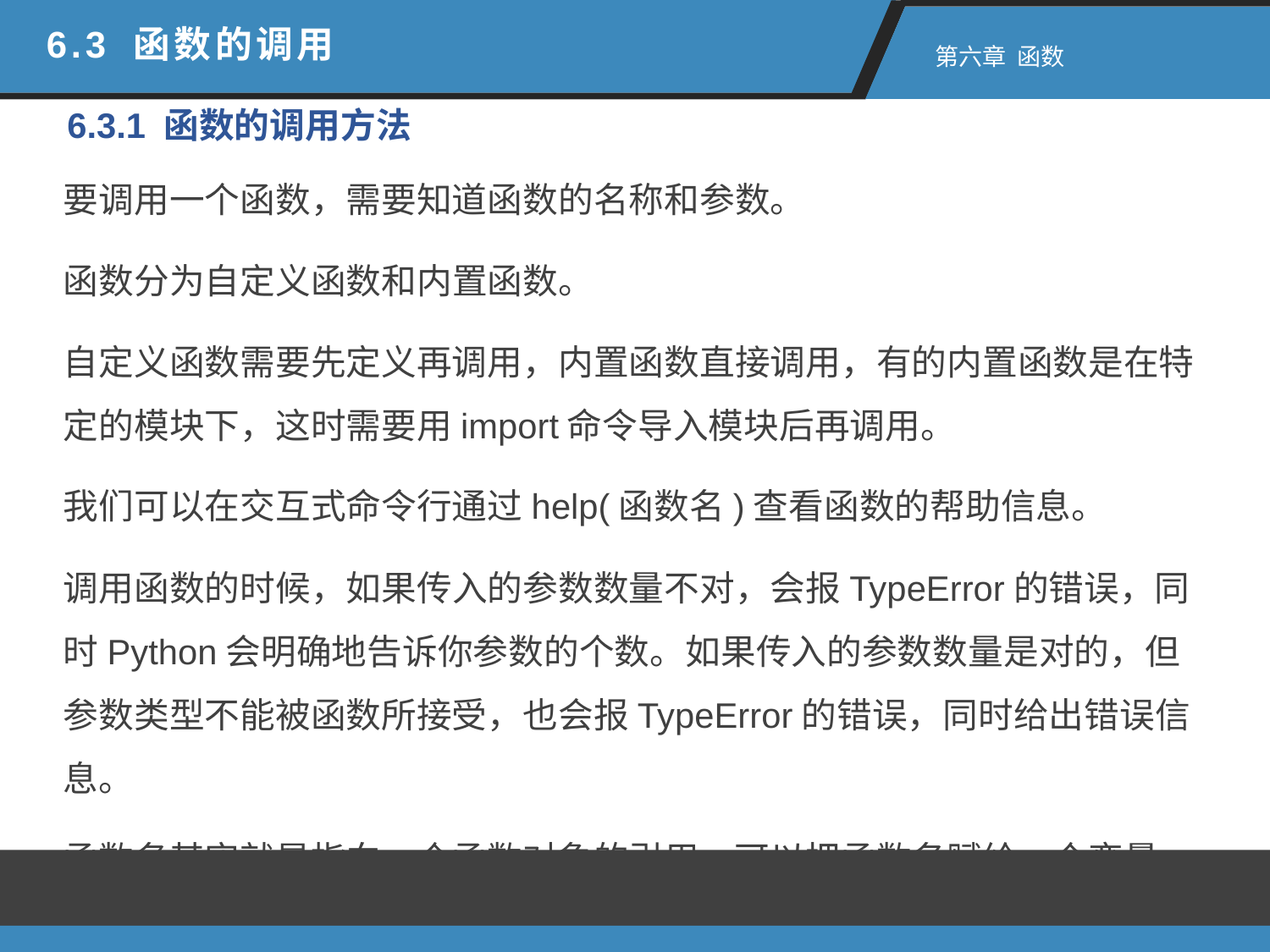

6.3 函数的调用
  第六章  函数
6.3.1 函数的调用方法
要调用一个函数，需要知道函数的名称和参数。
函数分为自定义函数和内置函数。
自定义函数需要先定义再调用，内置函数直接调用，有的内置函数是在特定的模块下，这时需要用import命令导入模块后再调用。
我们可以在交互式命令行通过help(函数名)查看函数的帮助信息。
调用函数的时候，如果传入的参数数量不对，会报TypeError的错误，同时Python会明确地告诉你参数的个数。如果传入的参数数量是对的，但参数类型不能被函数所接受，也会报TypeError的错误，同时给出错误信息。
函数名其实就是指向一个函数对象的引用，可以把函数名赋给一个变量。